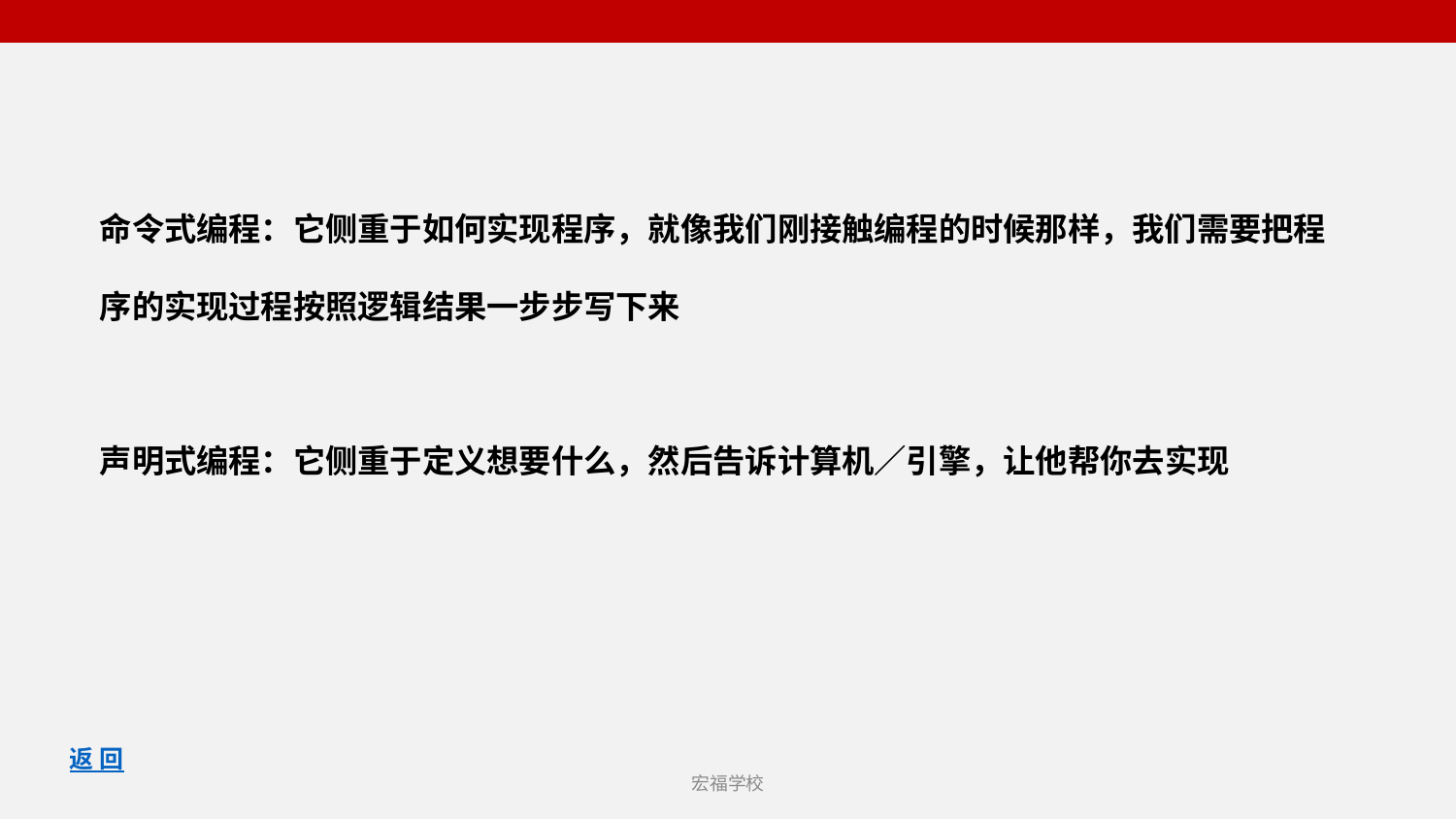

命令式编程：它侧重于如何实现程序，就像我们刚接触编程的时候那样，我们需要把程序的实现过程按照逻辑结果一步步写下来

声明式编程：它侧重于定义想要什么，然后告诉计算机／引擎，让他帮你去实现
返 回

23
宏福学校